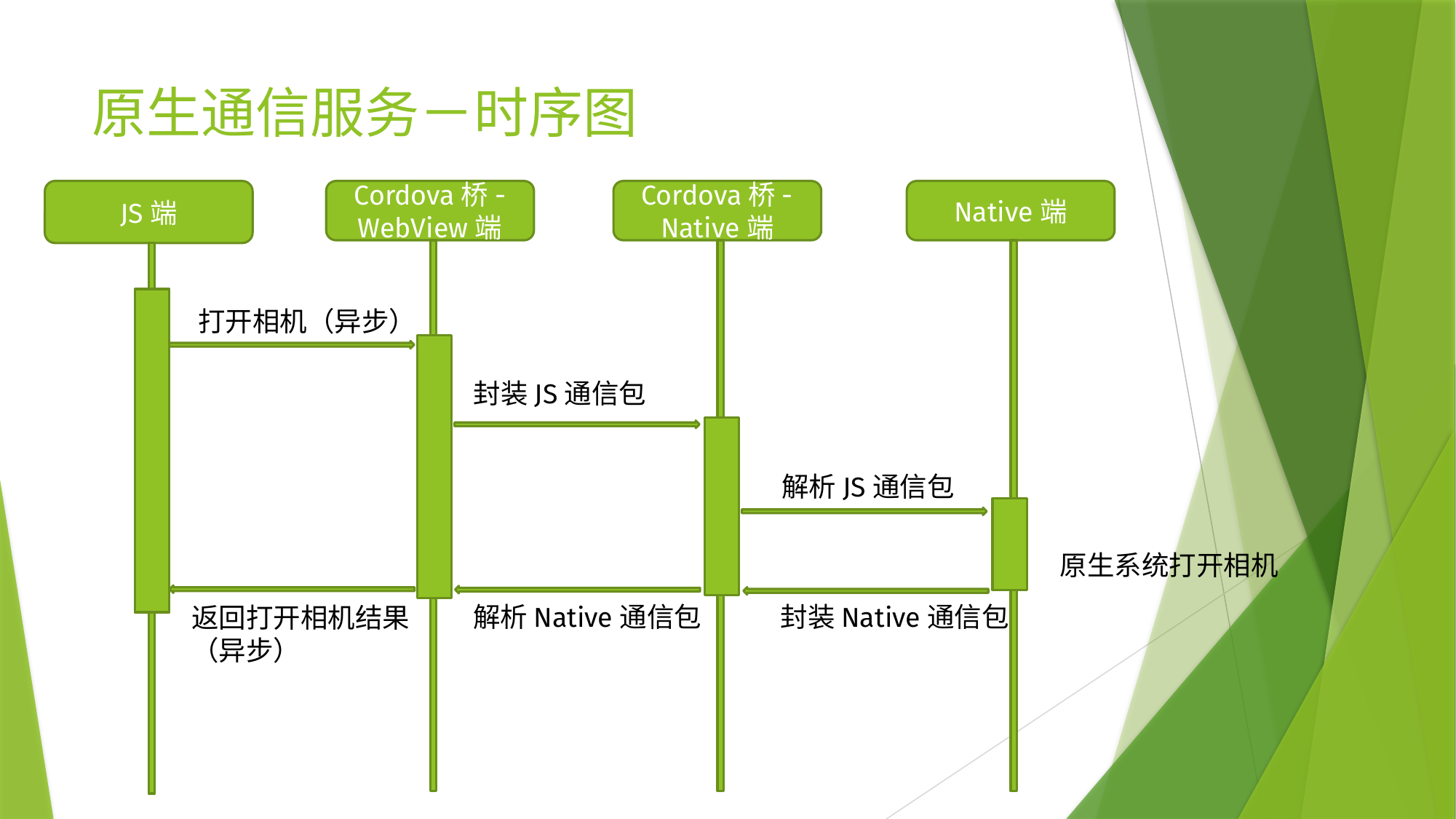

# 原生通信服务－时序图
JS端
Cordova桥-WebView端
Cordova桥-Native端
Native端

打开相机（异步）

封装JS通信包

解析JS通信包

原生系统打开相机

解析Native通信包
封装Native通信包
返回打开相机结果
（异步）